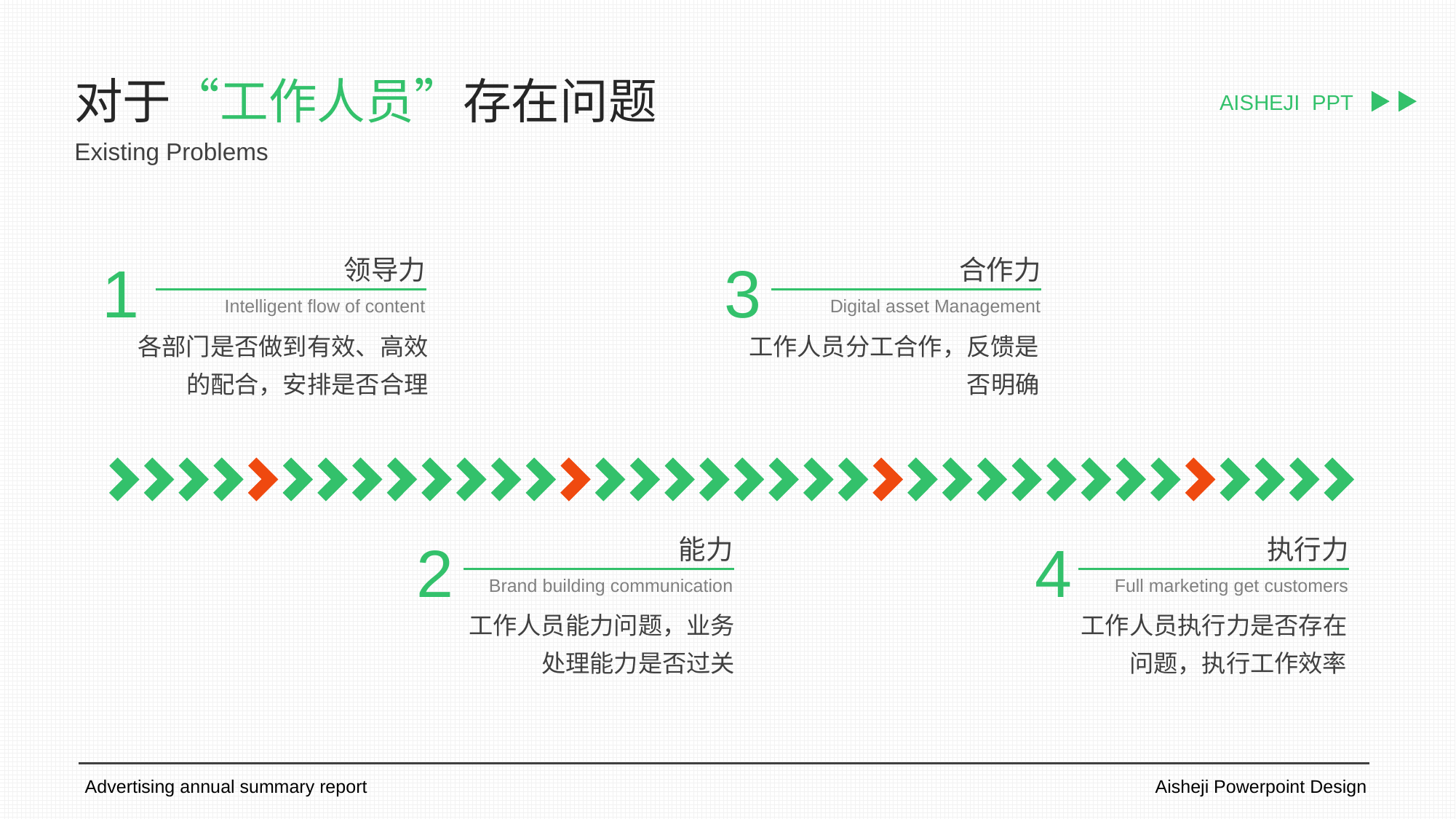

对于“工作人员”存在问题
AISHEJI  PPT

Existing Problems
1
3
领导力
合作力
Intelligent flow of content
Digital asset Management
各部门是否做到有效、高效的配合，安排是否合理
工作人员分工合作，反馈是否明确

2
4
能力
执行力
Brand building communication
Full marketing get customers
工作人员能力问题，业务处理能力是否过关
工作人员执行力是否存在问题，执行工作效率
Advertising annual summary report
Aisheji Powerpoint Design